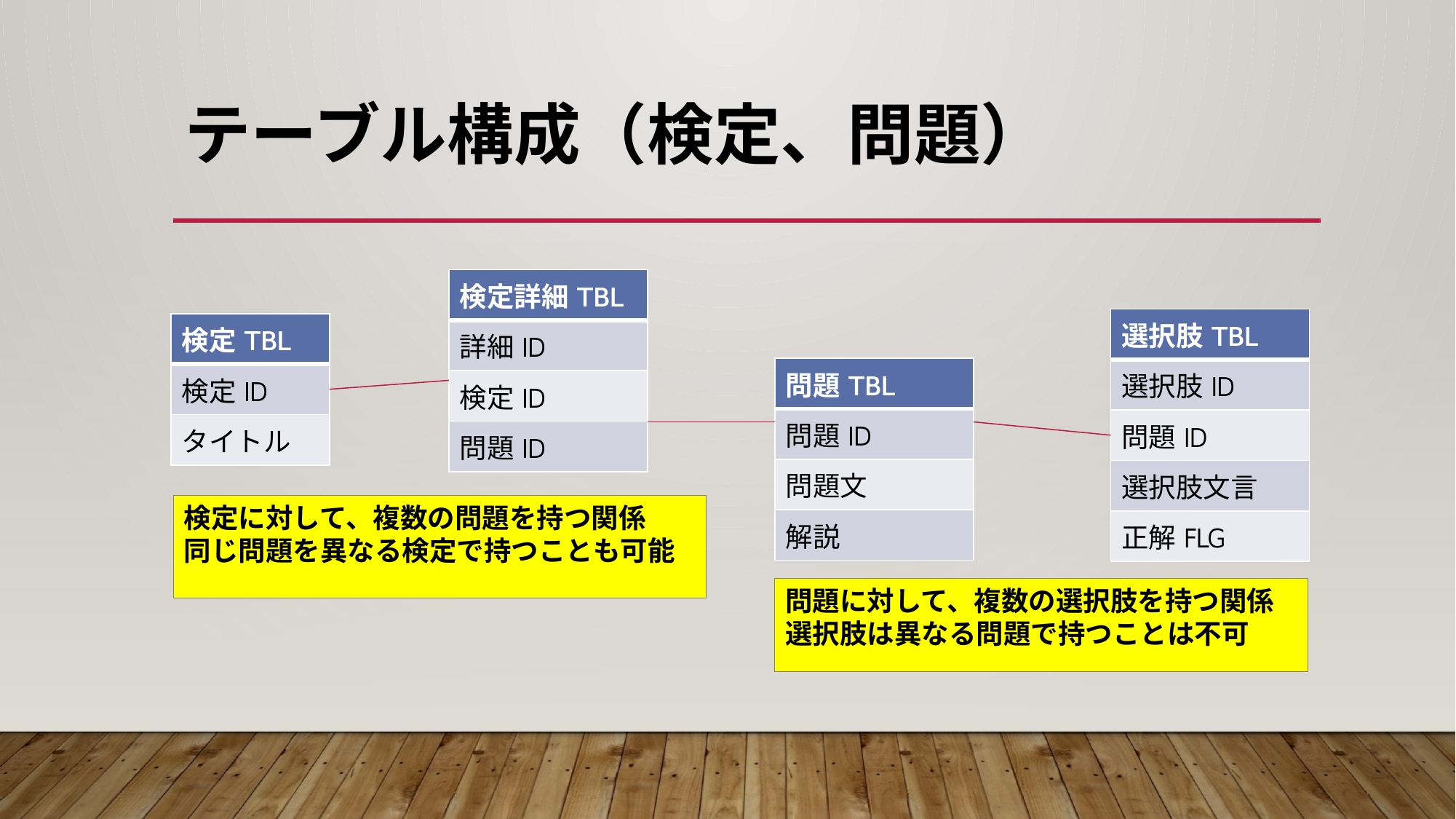

# テーブル構成（検定、問題）
| 検定詳細TBL |
| --- |
| 詳細ID |
| 検定ID |
| 問題ID |
| 選択肢TBL |
| --- |
| 選択肢ID |
| 問題ID |
| 選択肢文言 |
| 正解FLG |
| 検定TBL |
| --- |
| 検定ID |
| タイトル |
| 問題TBL |
| --- |
| 問題ID |
| 問題文 |
| 解説 |
検定に対して、複数の問題を持つ関係
同じ問題を異なる検定で持つことも可能
問題に対して、複数の選択肢を持つ関係
選択肢は異なる問題で持つことは不可